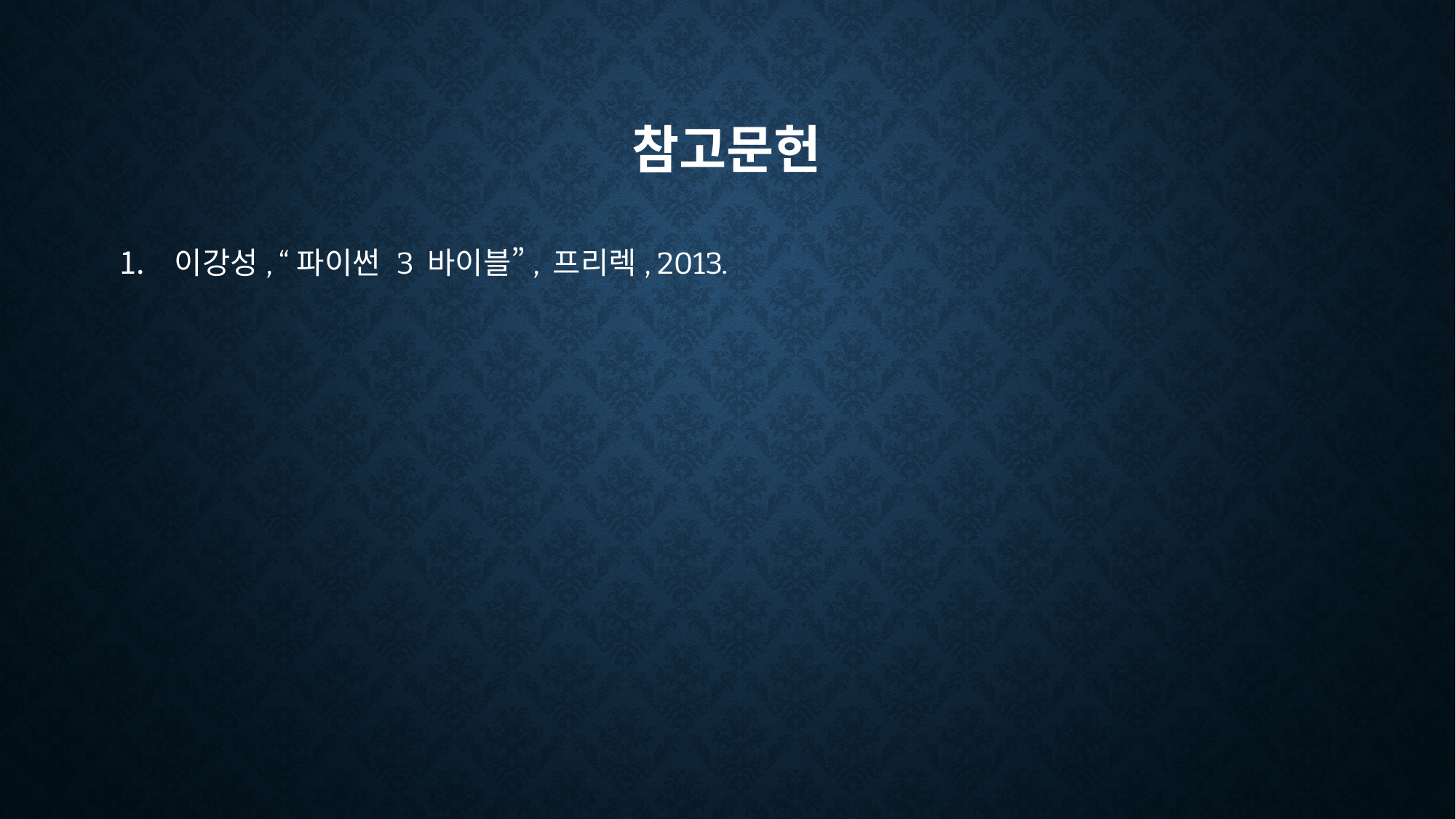

# 참고문헌
이강성, “파이썬 3 바이블”, 프리렉, 2013.